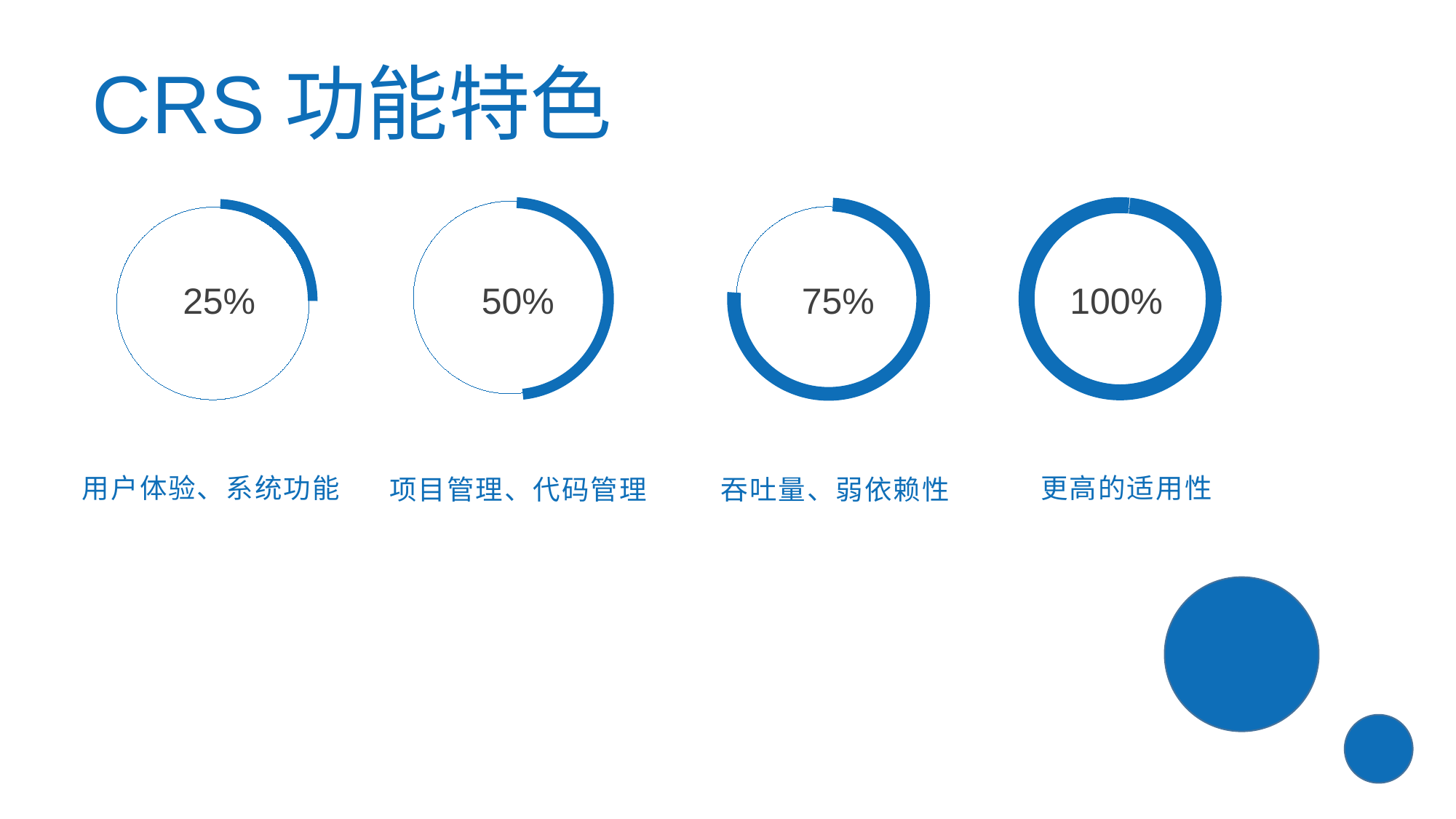

CRS功能特色

25%
50%
75%
100%
用户体验、系统功能
更高的适用性
吞吐量、弱依赖性
项目管理、代码管理